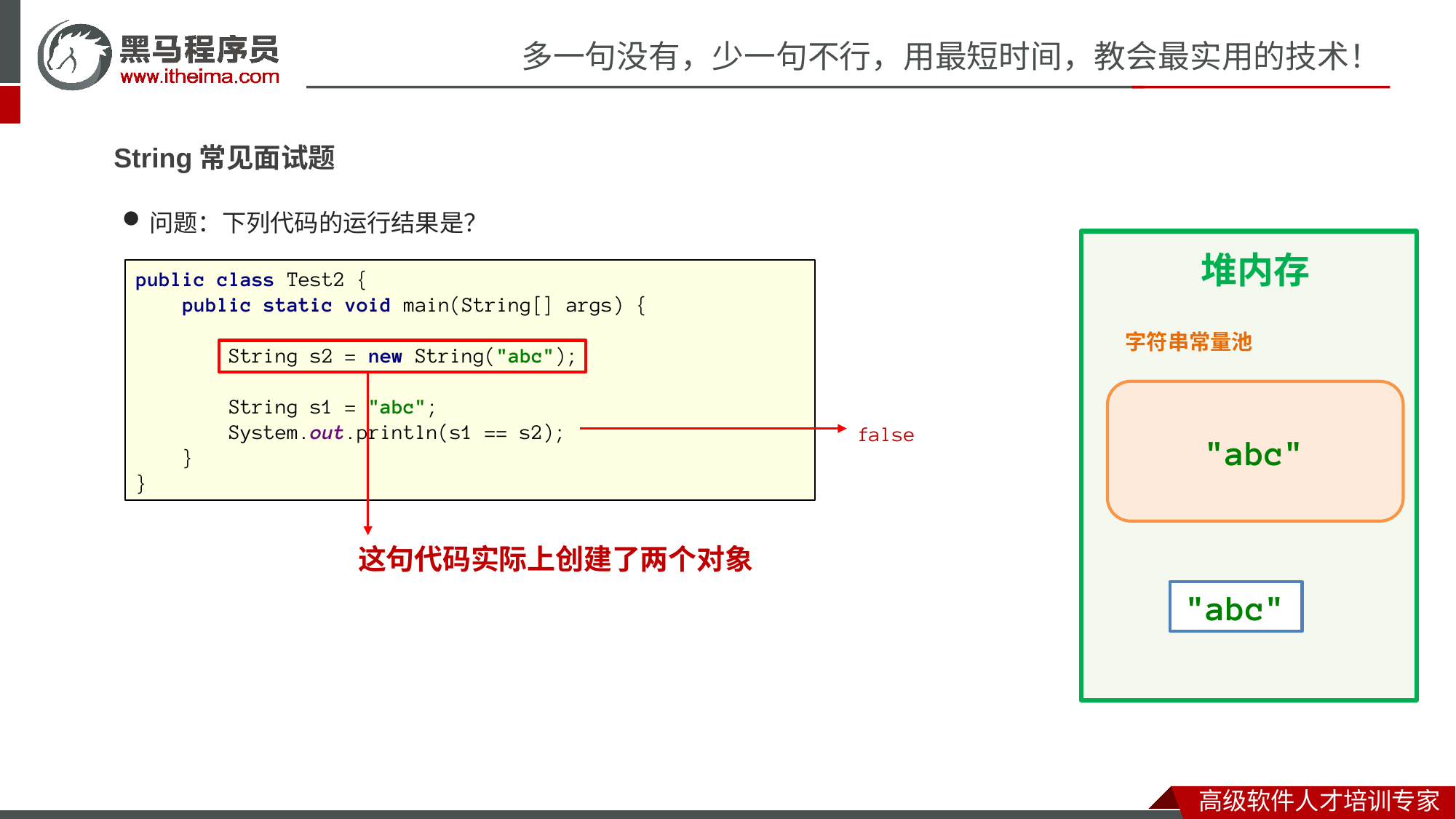

String常见面试题
问题：下列代码的运行结果是？
堆内存

public class Test2 {
    public static void main(String[] args) {
        String s2 = new String("abc");

        String s1 = "abc";
        System.out.println(s1 == s2);
    }
}
字符串常量池

"abc"
false
这句代码实际上创建了两个对象
"abc"